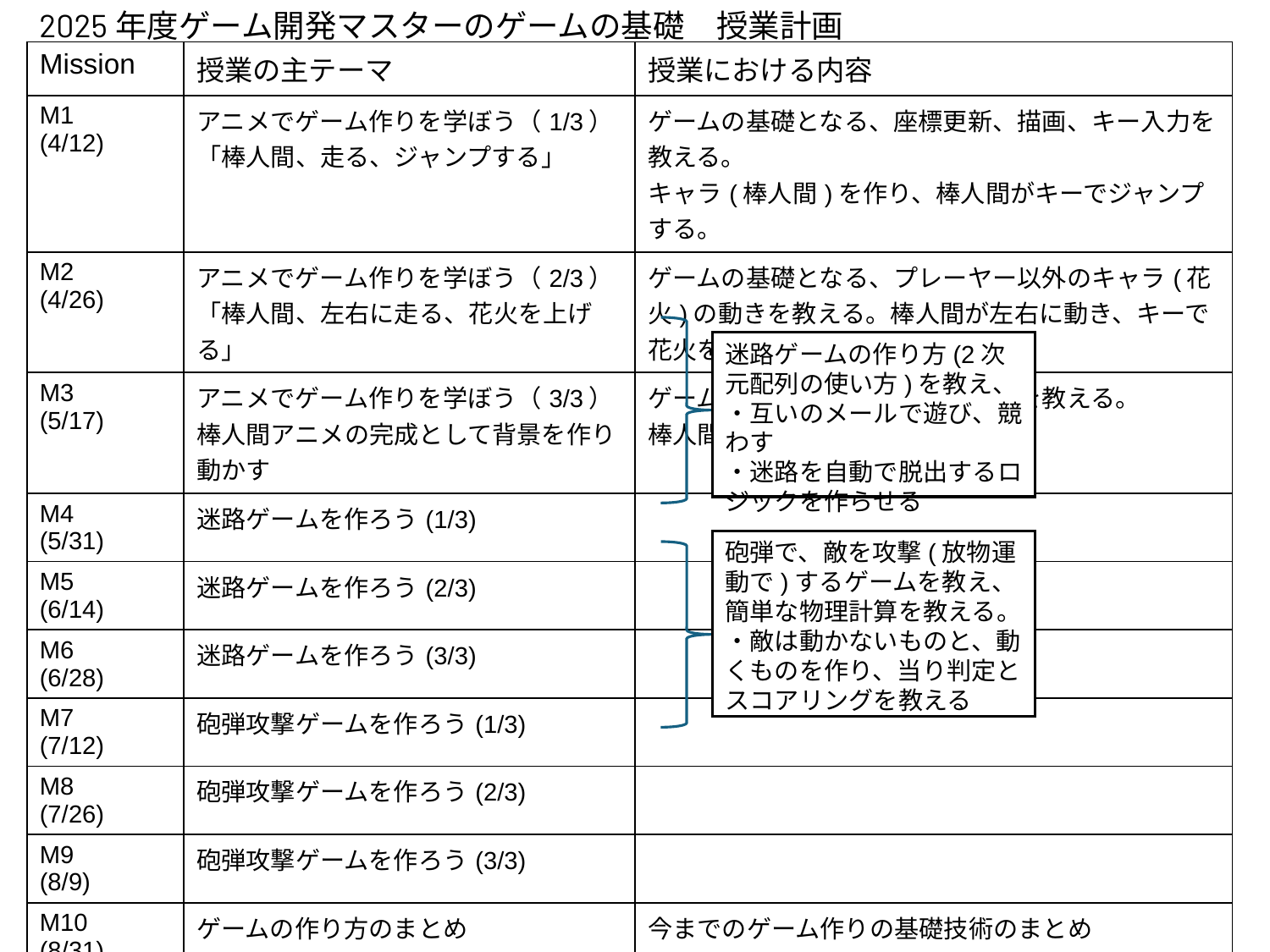

2025年度ゲーム開発マスターのゲームの基礎　授業計画
| Mission | 授業の主テーマ | 授業における内容 |
| --- | --- | --- |
| M1 (4/12) | アニメでゲーム作りを学ぼう（1/3） 「棒人間、走る、ジャンプする」 | ゲームの基礎となる、座標更新、描画、キー入力を教える。 キャラ(棒人間)を作り、棒人間がキーでジャンプする。 |
| M2 (4/26) | アニメでゲーム作りを学ぼう（2/3） 「棒人間、左右に走る、花火を上げる」 | ゲームの基礎となる、プレーヤー以外のキャラ(花火)の動きを教える。棒人間が左右に動き、キーで花火を上げる。 |
| M3 (5/17) | アニメでゲーム作りを学ぼう（3/3） 棒人間アニメの完成として背景を作り動かす | ゲームの基礎となる、背景の描画を教える。 棒人間アニメを完成させる。 |
| M4 (5/31) | 迷路ゲームを作ろう(1/3) |  |
| M5 (6/14) | 迷路ゲームを作ろう(2/3) |  |
| M6 (6/28) | 迷路ゲームを作ろう(3/3) |  |
| M7 (7/12) | 砲弾攻撃ゲームを作ろう(1/3) |  |
| M8 (7/26) | 砲弾攻撃ゲームを作ろう(2/3) |  |
| M9 (8/9) | 砲弾攻撃ゲームを作ろう(3/3) |  |
| M10 (8/31) | ゲームの作り方のまとめ | 今までのゲーム作りの基礎技術のまとめ |
| M11 (9/13) | オリジナルゲームの構想シート作成（1/4） (アイディア出し) | ゲームのジャンル（分類）の説明、作りたいゲームのアイディア出し（構想シートの「ルール」部分） |
| M12 (9/27) | オリジナルゲームの構想シート作成（2/4） (アイディアの深堀) | ゲームのアイディアを深堀して、登場キャラクタを明確化していく。（構想シートの「ルール」、「キャラ」部分） |

迷路ゲームの作り方(2次元配列の使い方)を教え、
・互いのメールで遊び、競わす
・迷路を自動で脱出するロジックを作らせる
砲弾で、敵を攻撃(放物運動で)するゲームを教え、簡単な物理計算を教える。
・敵は動かないものと、動くものを作り、当り判定とスコアリングを教える